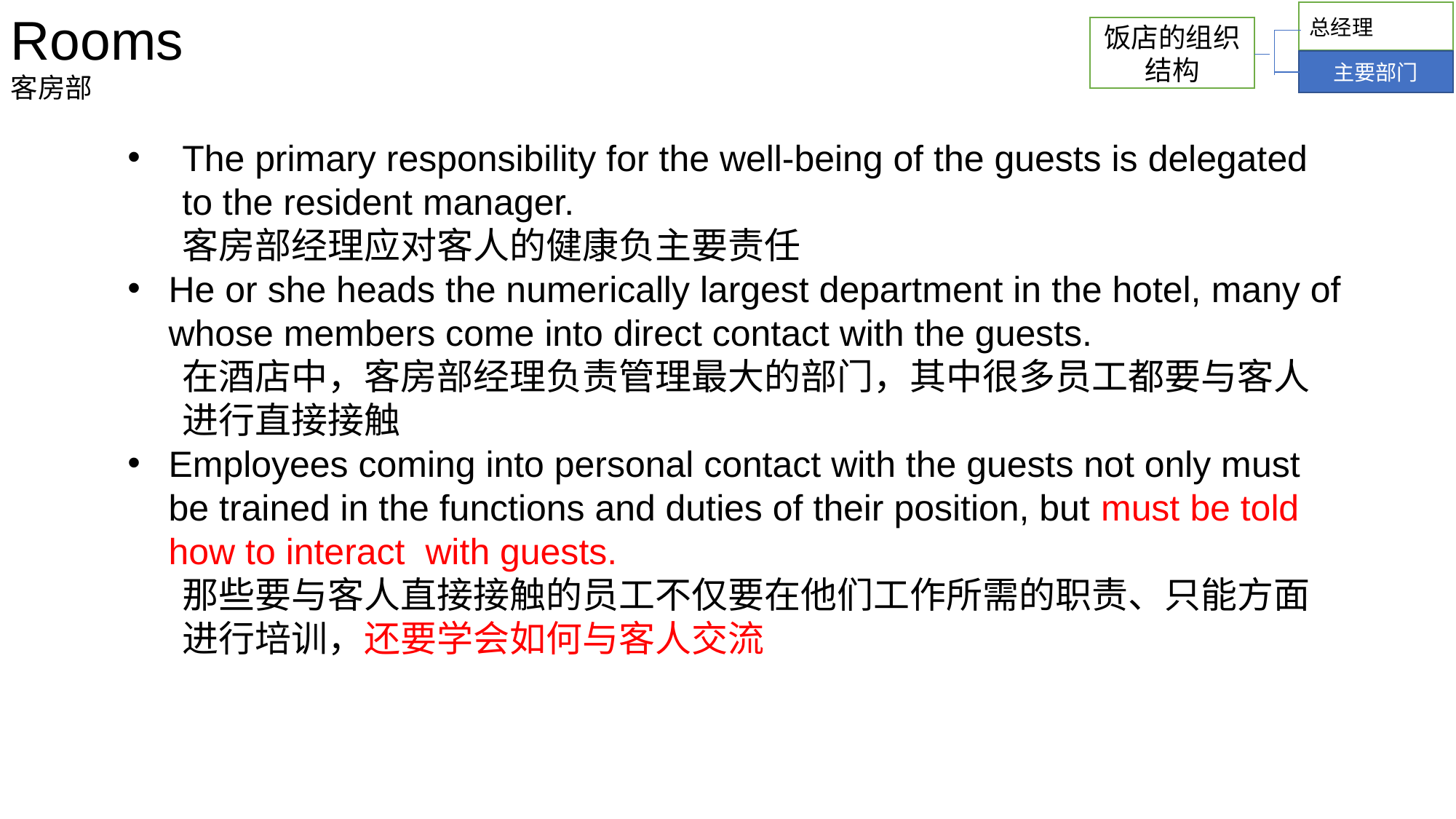

Rooms
客房部
总经理
饭店的组织结构
主要部门
The primary responsibility for the well-being of the guests is delegated to the resident manager.
客房部经理应对客人的健康负主要责任
He or she heads the numerically largest department in the hotel, many of whose members come into direct contact with the guests.
在酒店中，客房部经理负责管理最大的部门，其中很多员工都要与客人进行直接接触
Employees coming into personal contact with the guests not only must be trained in the functions and duties of their position, but must be told how to interact  with guests.
那些要与客人直接接触的员工不仅要在他们工作所需的职责、只能方面进行培训，还要学会如何与客人交流